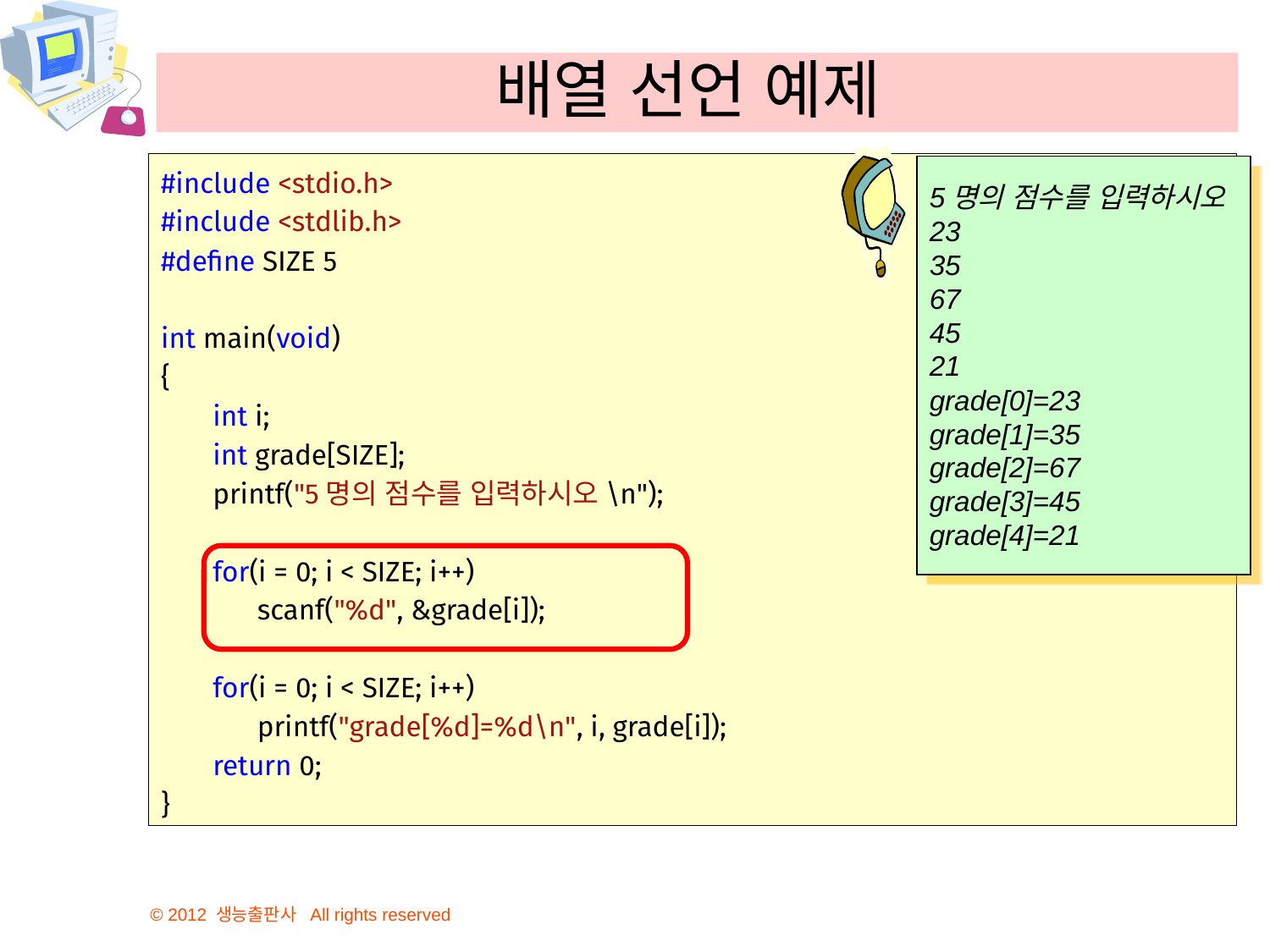

# 배열 선언 예제

#include <stdio.h>
#include <stdlib.h>
#define SIZE 5

int main(void)
{
       int i;
       int grade[SIZE];
       printf("5명의 점수를 입력하시오\n");

       for(i = 0; i < SIZE; i++)
             scanf("%d", &grade[i]);

       for(i = 0; i < SIZE; i++)
             printf("grade[%d]=%d\n", i, grade[i]);
       return 0;
}
5명의 점수를 입력하시오
23
35
67
45
21
grade[0]=23
grade[1]=35
grade[2]=67
grade[3]=45
grade[4]=21